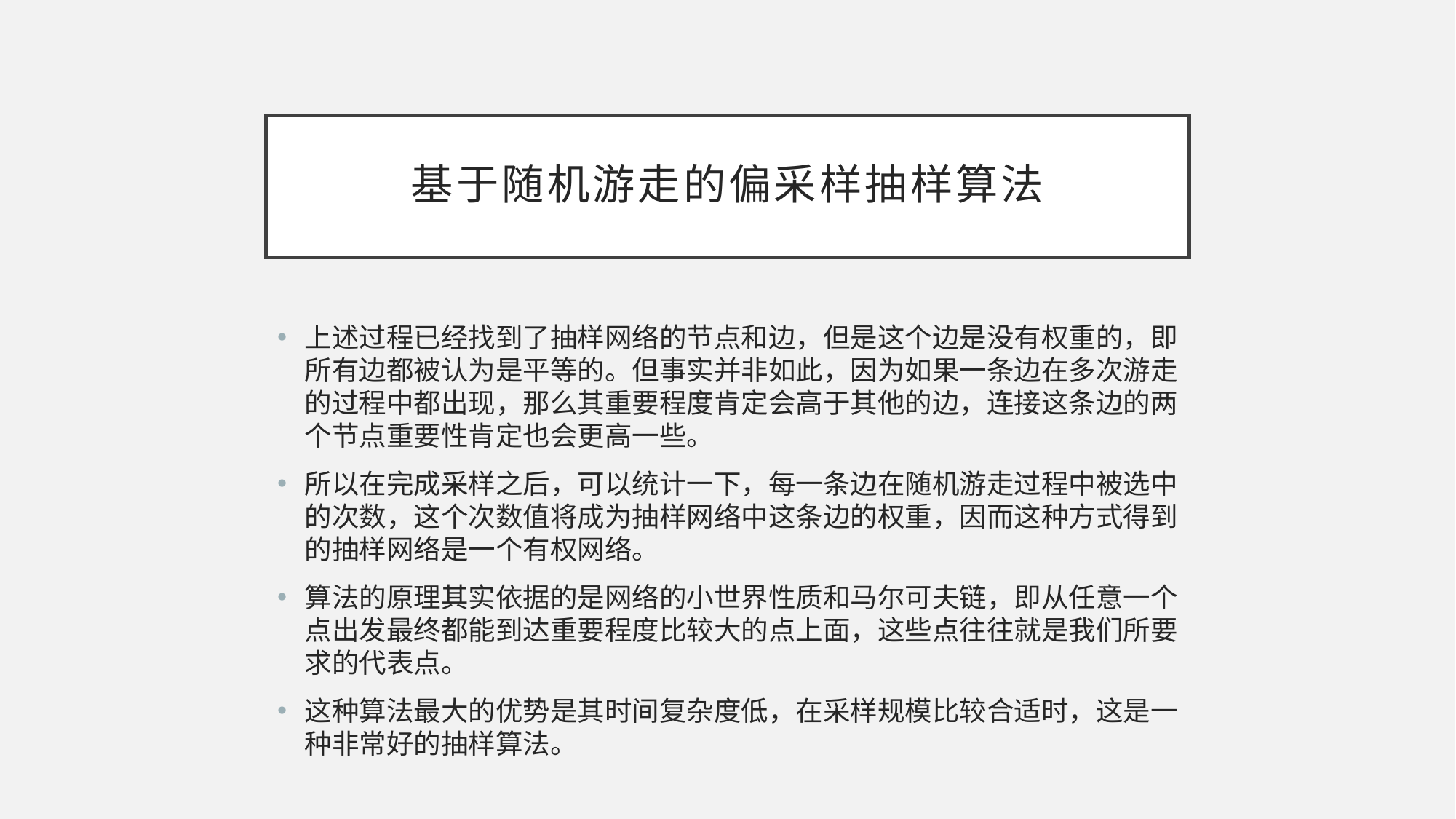

# 基于随机游走的偏采样抽样算法
上述过程已经找到了抽样网络的节点和边，但是这个边是没有权重的，即所有边都被认为是平等的。但事实并非如此，因为如果一条边在多次游走的过程中都出现，那么其重要程度肯定会高于其他的边，连接这条边的两个节点重要性肯定也会更高一些。
所以在完成采样之后，可以统计一下，每一条边在随机游走过程中被选中的次数，这个次数值将成为抽样网络中这条边的权重，因而这种方式得到的抽样网络是一个有权网络。
算法的原理其实依据的是网络的小世界性质和马尔可夫链，即从任意一个点出发最终都能到达重要程度比较大的点上面，这些点往往就是我们所要求的代表点。
这种算法最大的优势是其时间复杂度低，在采样规模比较合适时，这是一种非常好的抽样算法。